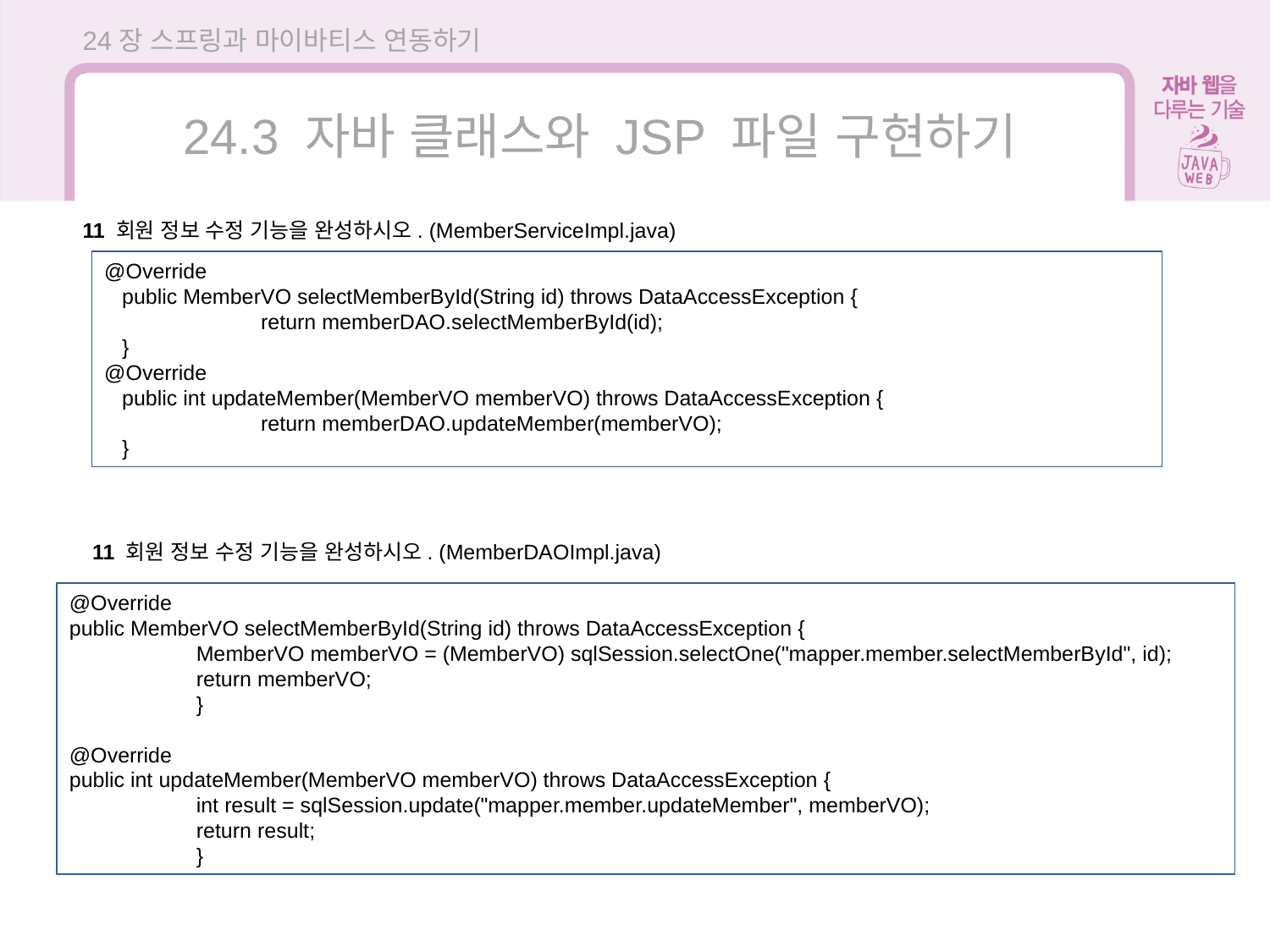

24장 스프링과 마이바티스 연동하기
24.3 자바 클래스와 JSP 파일 구현하기
11 회원 정보 수정 기능을 완성하시오. (MemberServiceImpl.java)
@Override
   public MemberVO selectMemberById(String id) throws DataAccessException {
	     return memberDAO.selectMemberById(id);
   }
@Override
   public int updateMember(MemberVO memberVO) throws DataAccessException {
	     return memberDAO.updateMember(memberVO);
   }
11 회원 정보 수정 기능을 완성하시오. (MemberDAOImpl.java)
@Override
public MemberVO selectMemberById(String id) throws DataAccessException {
	MemberVO memberVO = (MemberVO) sqlSession.selectOne("mapper.member.selectMemberById", id);
	return memberVO;
	}

@Override
public int updateMember(MemberVO memberVO) throws DataAccessException {
	int result = sqlSession.update("mapper.member.updateMember", memberVO);
	return result;
	}